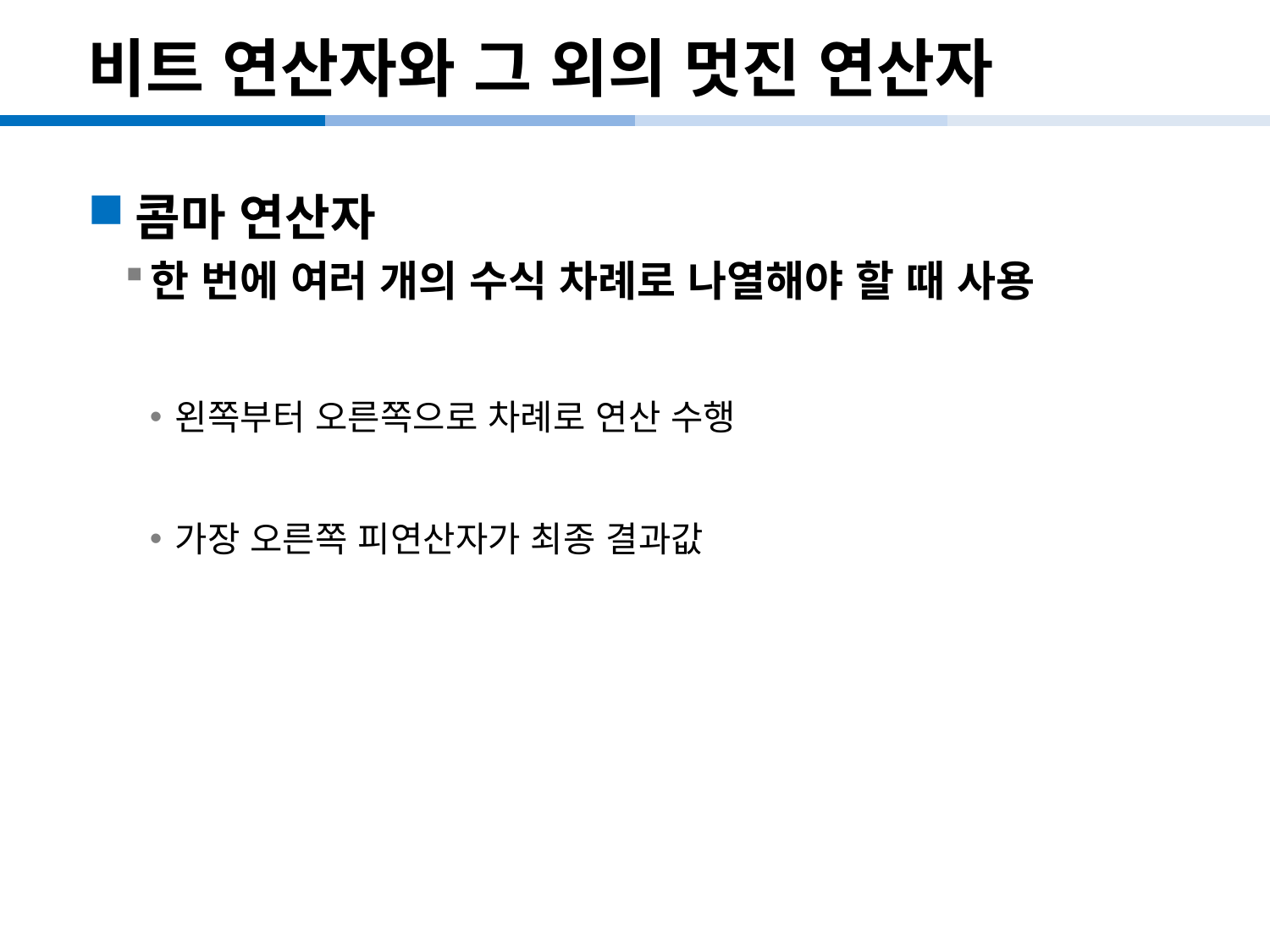

# 비트 연산자와 그 외의 멋진 연산자
콤마 연산자
한 번에 여러 개의 수식 차례로 나열해야 할 때 사용

왼쪽부터 오른쪽으로 차례로 연산 수행

가장 오른쪽 피연산자가 최종 결과값